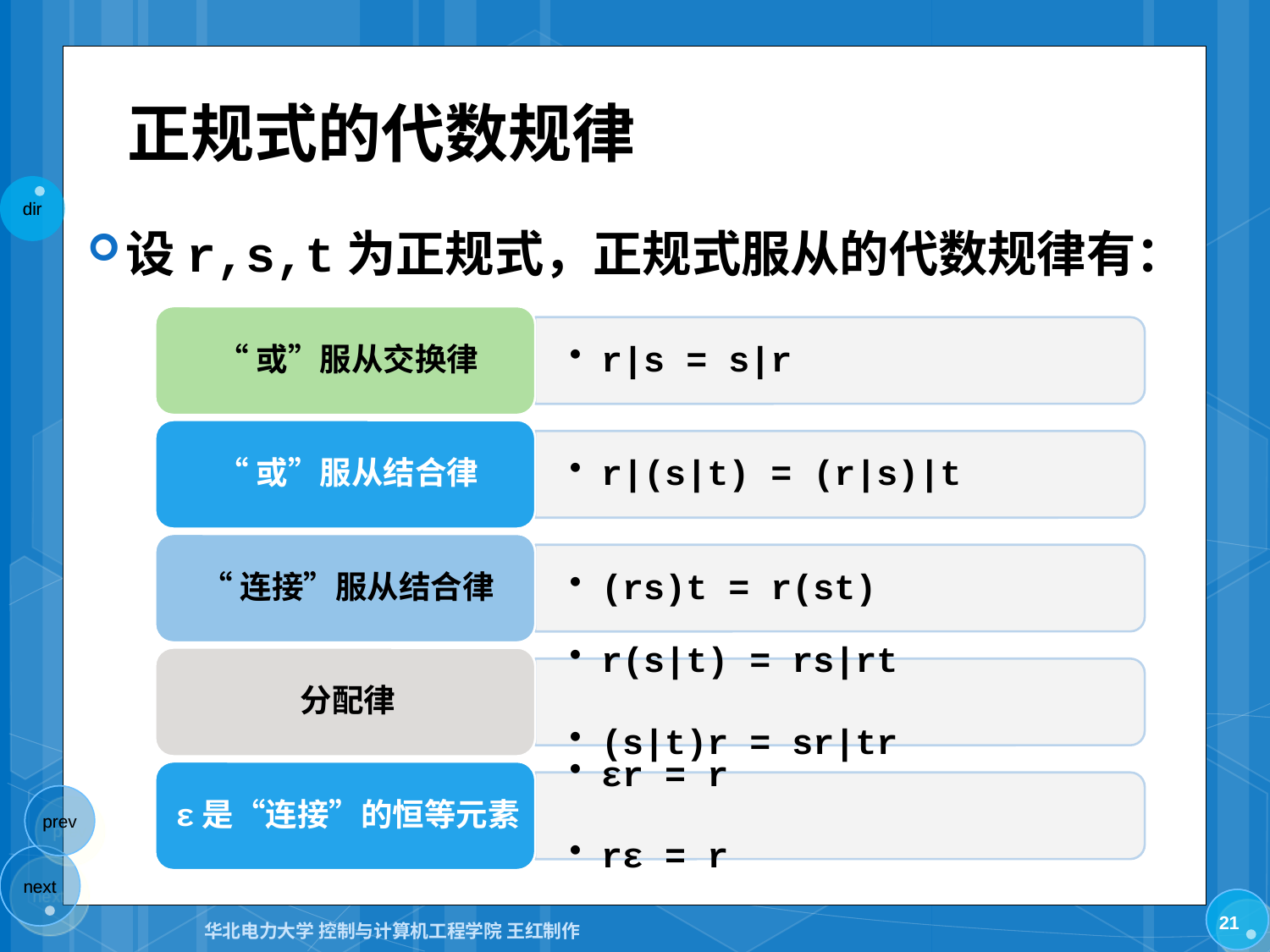

# 正规式的代数规律
设r,s,t为正规式，正规式服从的代数规律有：
r|s = s|r
“或”服从交换律
r|(s|t) = (r|s)|t
“或”服从结合律
(rs)t = r(st)
“连接”服从结合律
r(s|t) = rs|rt
(s|t)r = sr|tr
分配律
εr = r
rε = r
ε是“连接”的恒等元素
21
华北电力大学 控制与计算机工程学院 王红制作